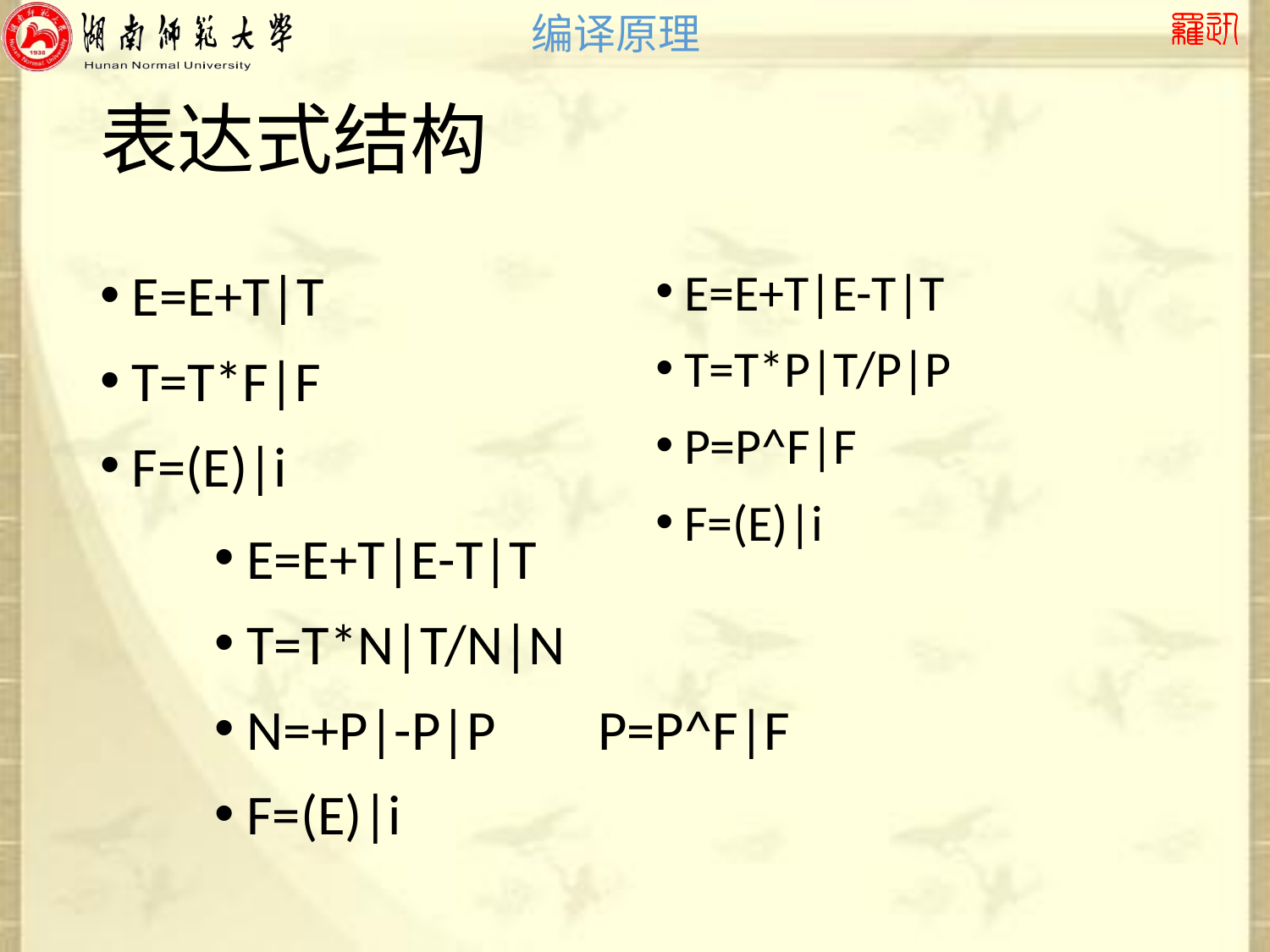

# 表达式结构
E=E+T|T
T=T*F|F
F=(E)|i
E=E+T|E-T|T
T=T*P|T/P|P
P=P^F|F
F=(E)|i
E=E+T|E-T|T
T=T*N|T/N|N
N=+P|-P|P        P=P^F|F
F=(E)|i